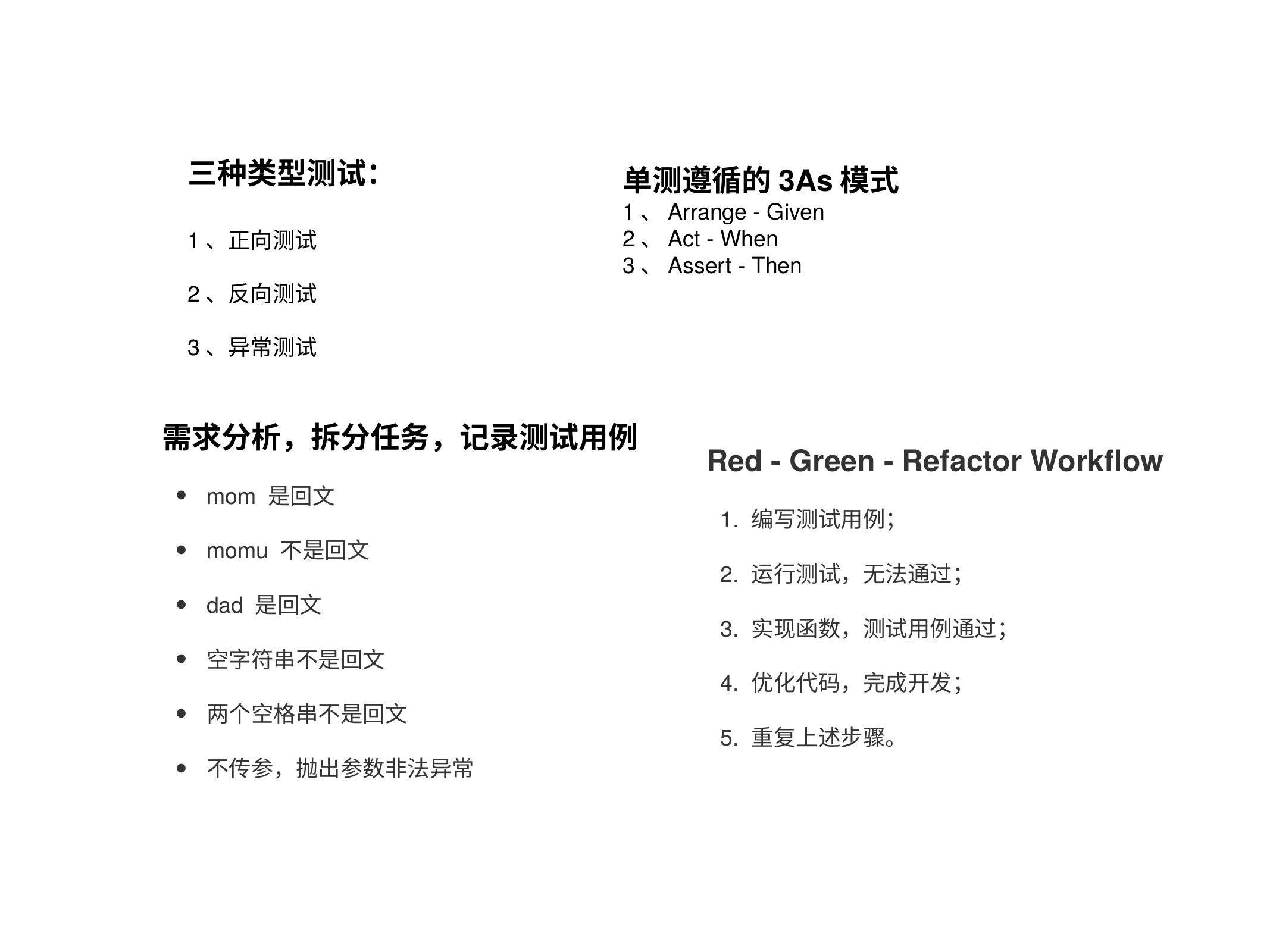

三种类型测试：

1、正向测试

2、反向测试

3、异常测试
单测遵循的3As模式
1、Arrange - Given
2、Act - When
3、Assert - Then
需求分析，拆分任务，记录测试用例
mom 是回文
momu 不是回文
dad 是回文
空字符串不是回文
两个空格串不是回文
不传参，抛出参数非法异常
Red - Green - Refactor Workflow
编写测试用例；
运行测试，无法通过；
实现函数，测试用例通过；
优化代码，完成开发；
重复上述步骤。